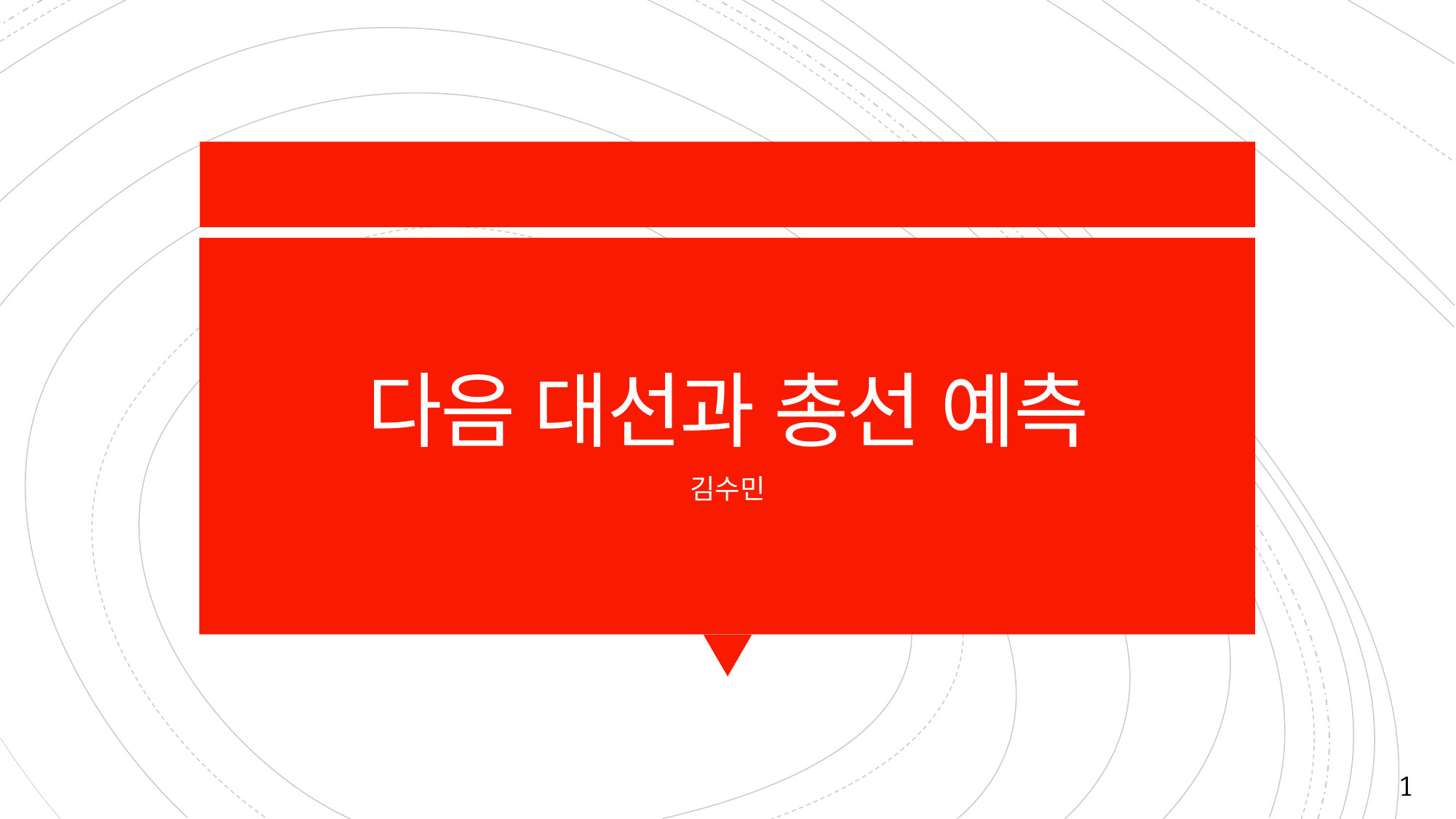

1
1
1
1
1
1
1
# 다음 대선과 총선 예측
김수민
1